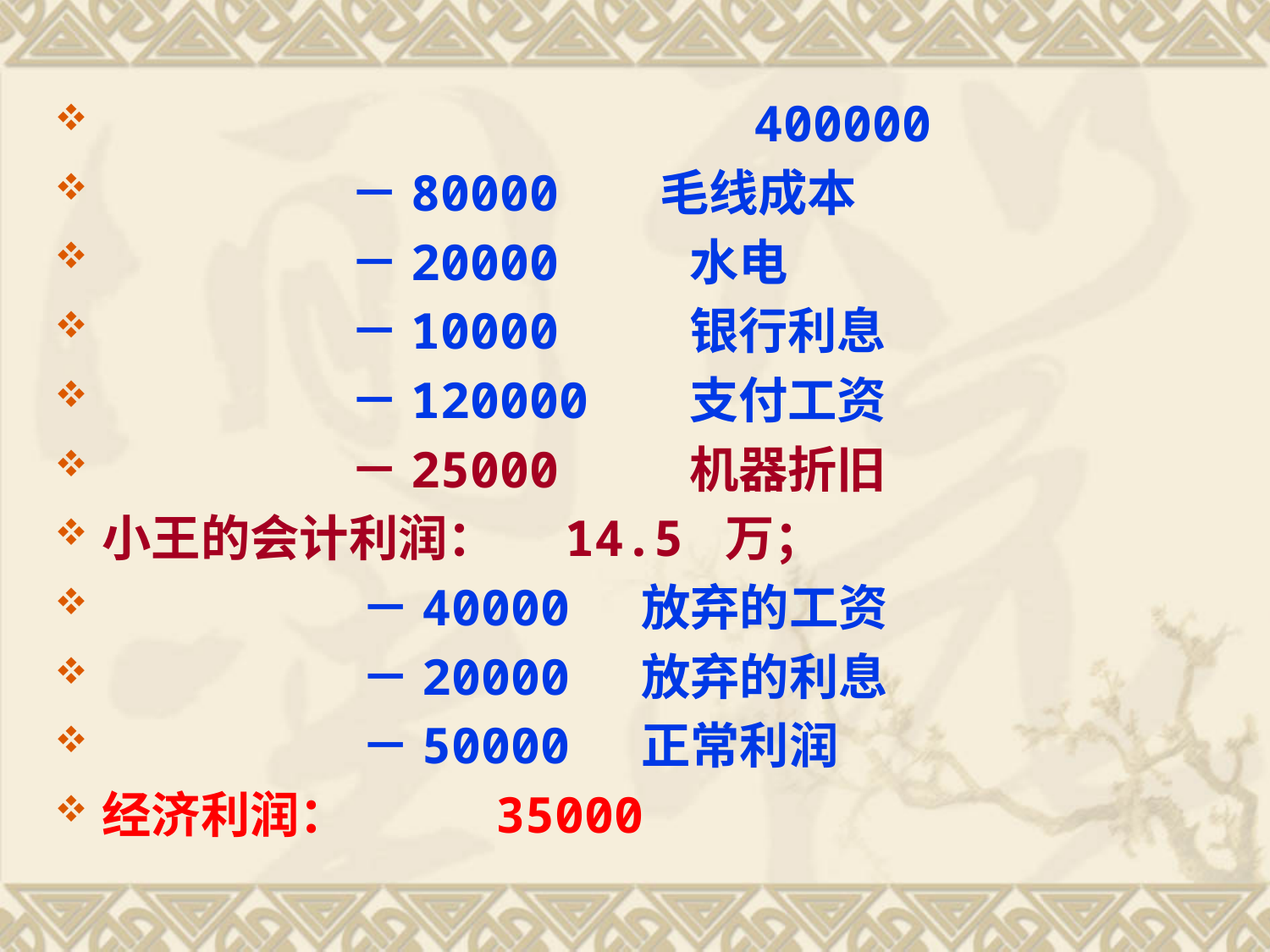

400000
                     －80000   毛线成本
                     －20000    水电
                     －10000    银行利息
                     －120000   支付工资
                     －25000    机器折旧
小王的会计利润：     14.5 万；
                      －40000  放弃的工资
                      －20000  放弃的利息
                      －50000  正常利润
经济利润：            35000